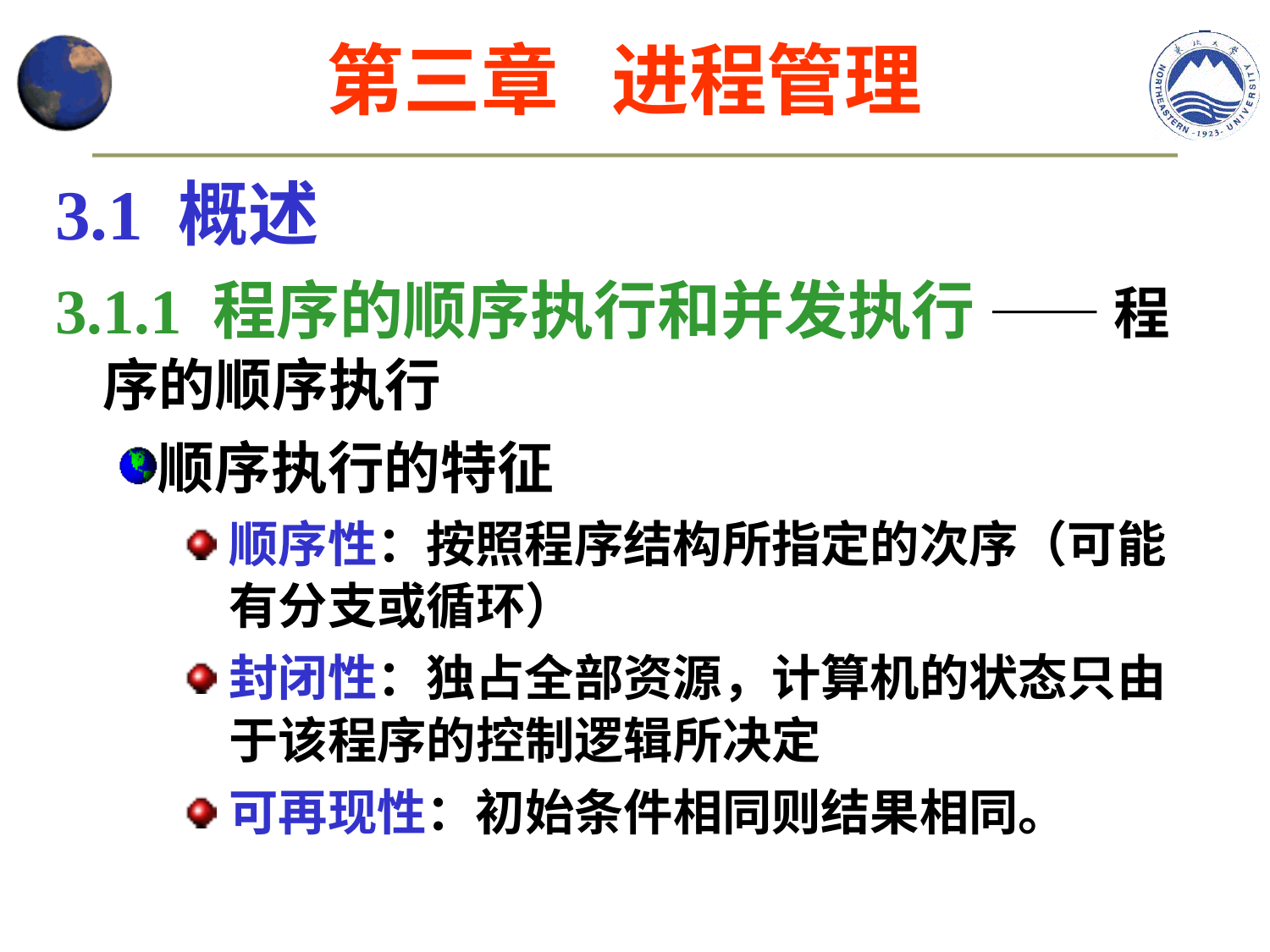

第三章   进程管理
3.1 概述
3.1.1 程序的顺序执行和并发执行 —— 程序的顺序执行
顺序执行的特征
顺序性：按照程序结构所指定的次序（可能有分支或循环）
封闭性：独占全部资源，计算机的状态只由于该程序的控制逻辑所决定
可再现性：初始条件相同则结果相同。